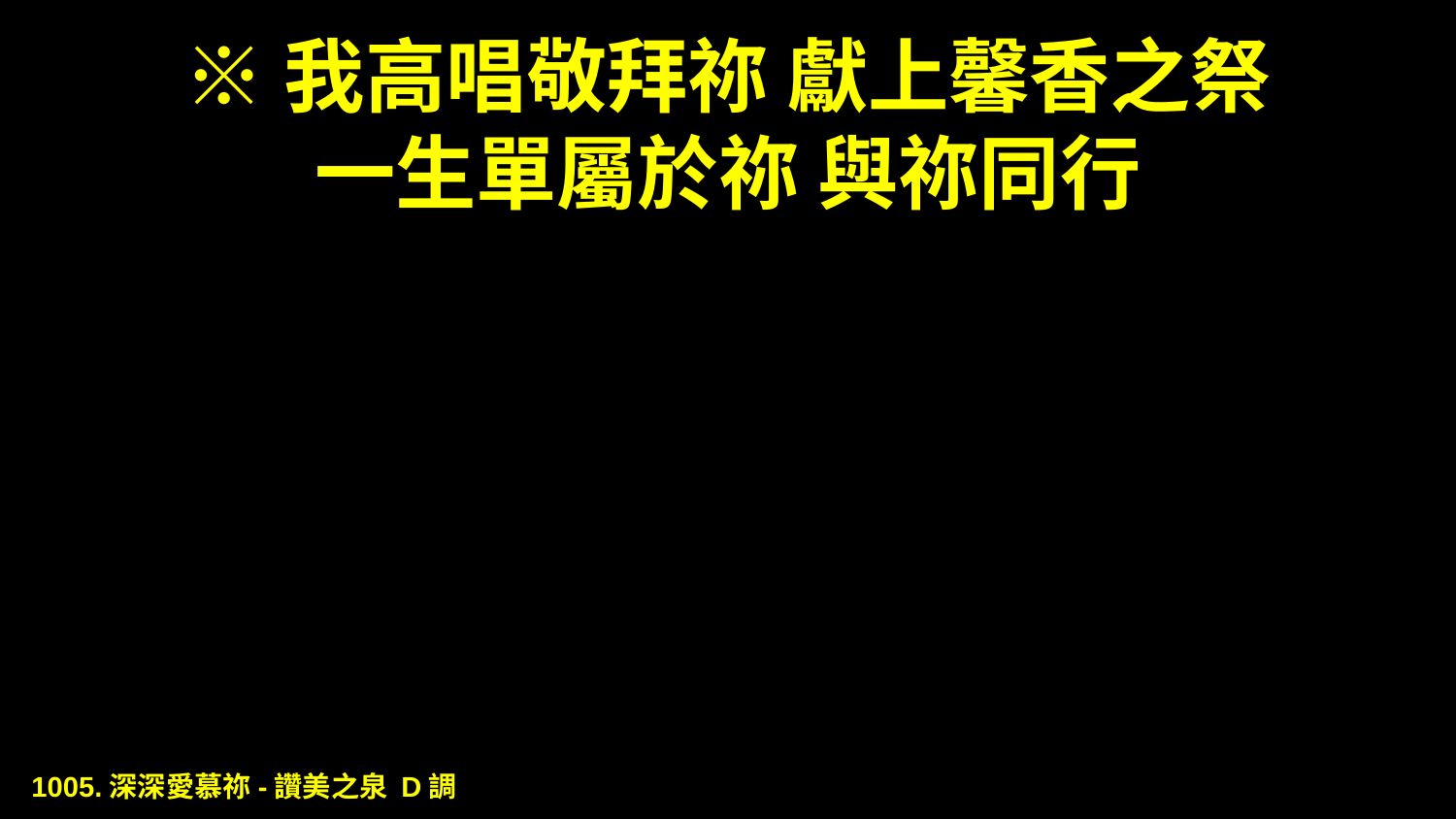

# ※我高唱敬拜祢 獻上馨香之祭 一生單屬於祢 與祢同行
1005.深深愛慕祢-讚美之泉 D調